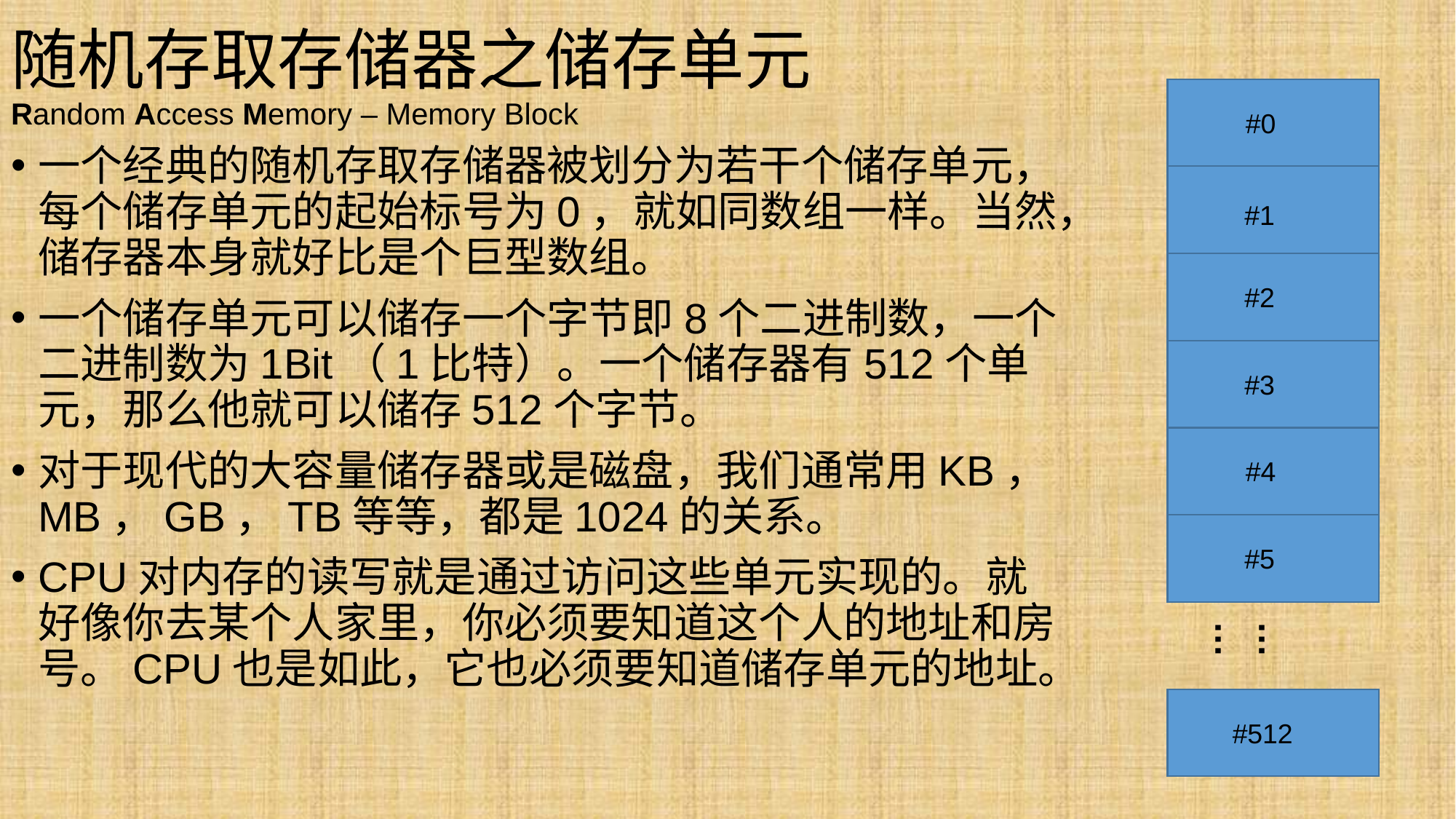

随机存取存储器之储存单元
Random Access Memory – Memory Block

#0
一个经典的随机存取存储器被划分为若干个储存单元，每个储存单元的起始标号为0，就如同数组一样。当然，储存器本身就好比是个巨型数组。
一个储存单元可以储存一个字节即8个二进制数，一个二进制数为1Bit（1比特）。一个储存器有512个单元，那么他就可以储存512个字节。
对于现代的大容量储存器或是磁盘，我们通常用KB，MB，GB，TB等等，都是1024的关系。
CPU对内存的读写就是通过访问这些单元实现的。就好像你去某个人家里，你必须要知道这个人的地址和房号。CPU也是如此，它也必须要知道储存单元的地址。

#1

#2

#3

#4

#5
……

#512